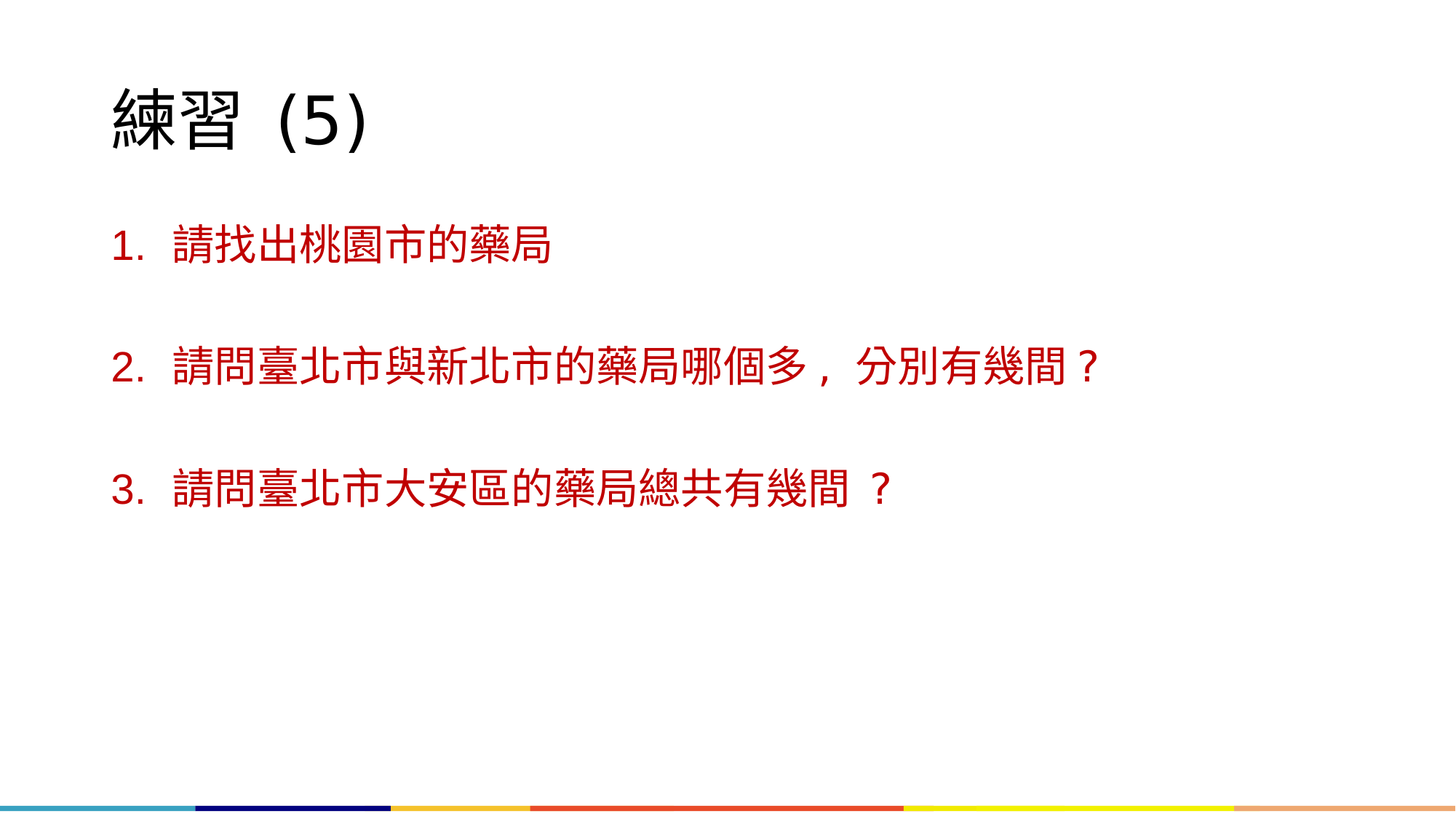

# 練習 (5)
請找出桃園市的藥局

請問臺北市與新北市的藥局哪個多, 分別有幾間?

請問臺北市大安區的藥局總共有幾間 ?